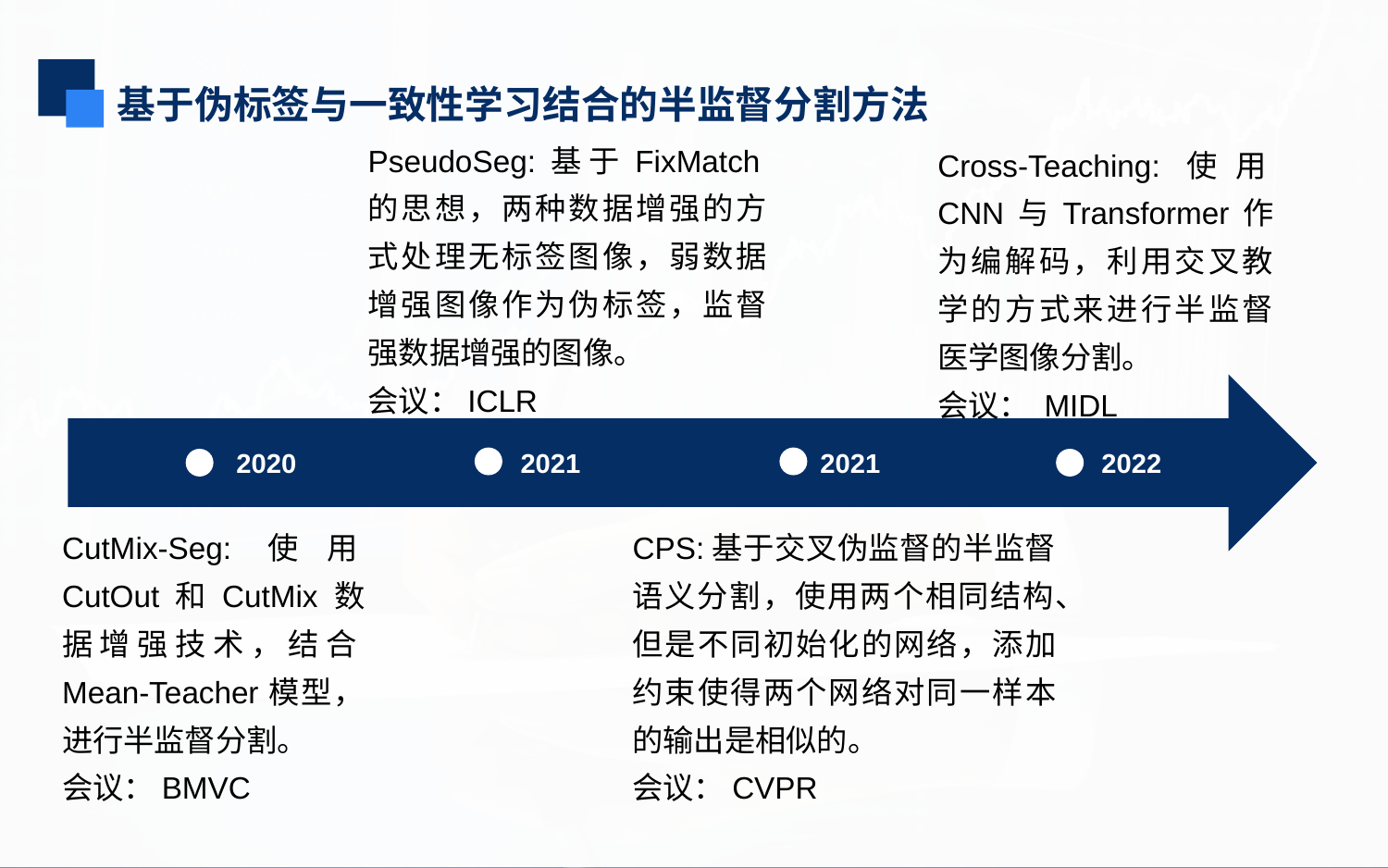

基于伪标签与一致性学习结合的半监督分割方法

PseudoSeg:基于FixMatch的思想，两种数据增强的方式处理无标签图像，弱数据增强图像作为伪标签，监督强数据增强的图像。
会议：ICLR
Cross-Teaching:使用CNN与Transformer作为编解码，利用交叉教学的方式来进行半监督医学图像分割。
会议： MIDL

2021
2020
2022
2021

CutMix-Seg:使用CutOut和CutMix数据增强技术，结合Mean-Teacher模型，进行半监督分割。
会议：BMVC
CPS:基于交叉伪监督的半监督语义分割，使用两个相同结构、但是不同初始化的网络，添加约束使得两个网络对同一样本的输出是相似的。
会议：CVPR